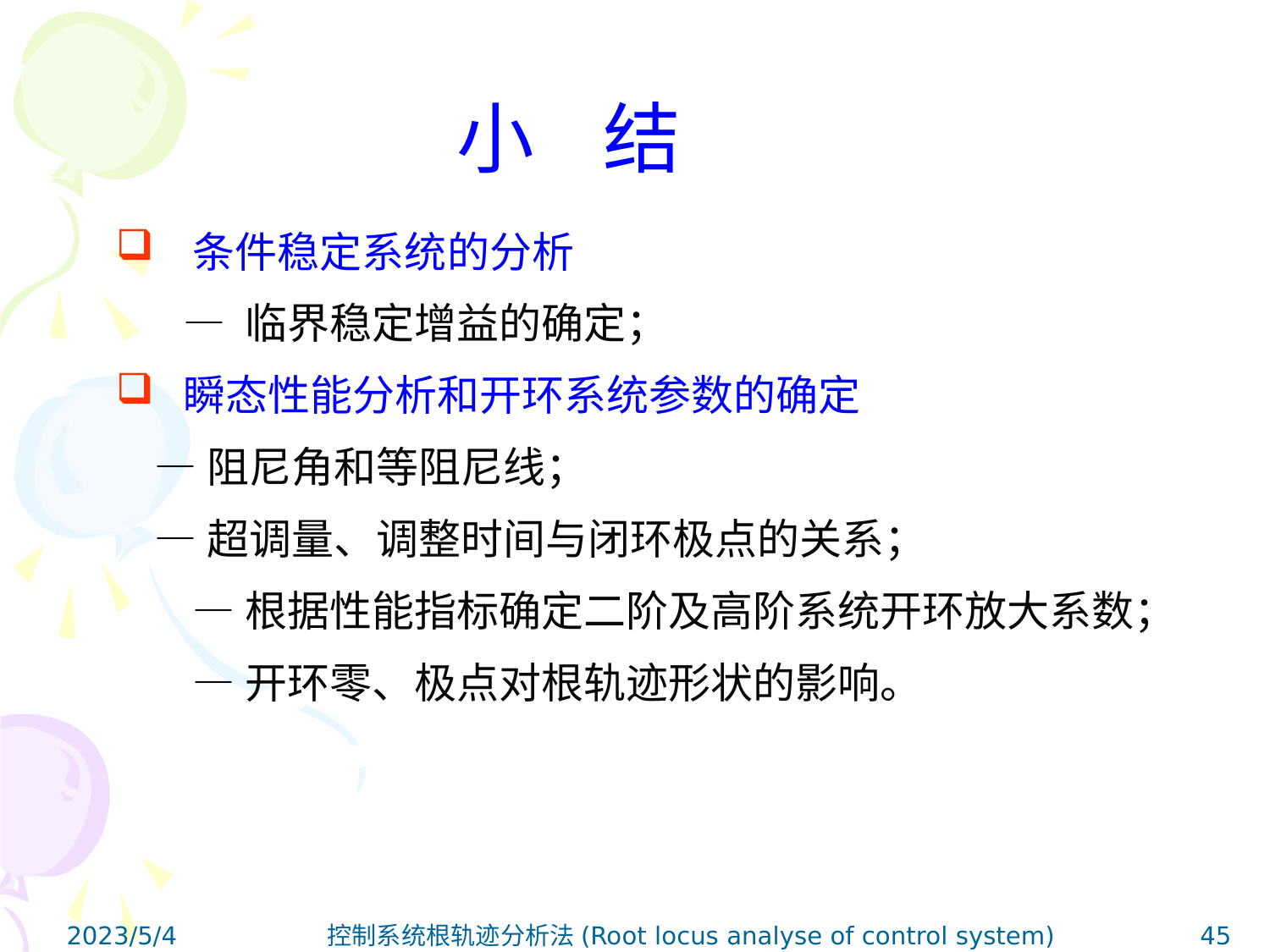

# 小    结
   条件稳定系统的分析
       — 临界稳定增益的确定；
  瞬态性能分析和开环系统参数的确定
    —阻尼角和等阻尼线；
    —超调量、调整时间与闭环极点的关系；
        —根据性能指标确定二阶及高阶系统开环放大系数；
        —开环零、极点对根轨迹形状的影响。
2023/5/4
控制系统根轨迹分析法(Root locus analyse of control system)
45